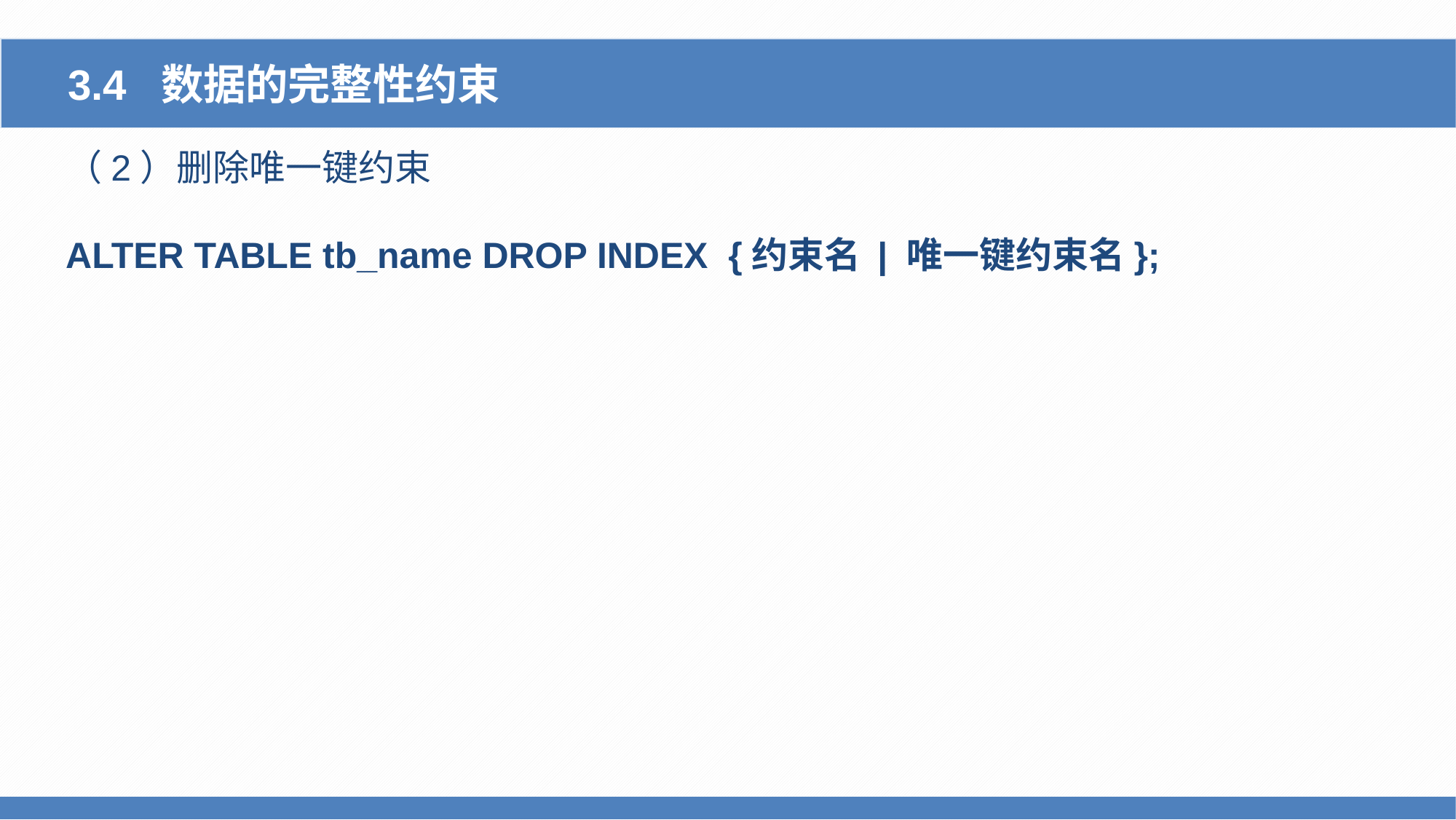

3.4  数据的完整性约束
（2）删除唯一键约束

ALTER TABLE tb_name DROP INDEX  {约束名 | 唯一键约束名};